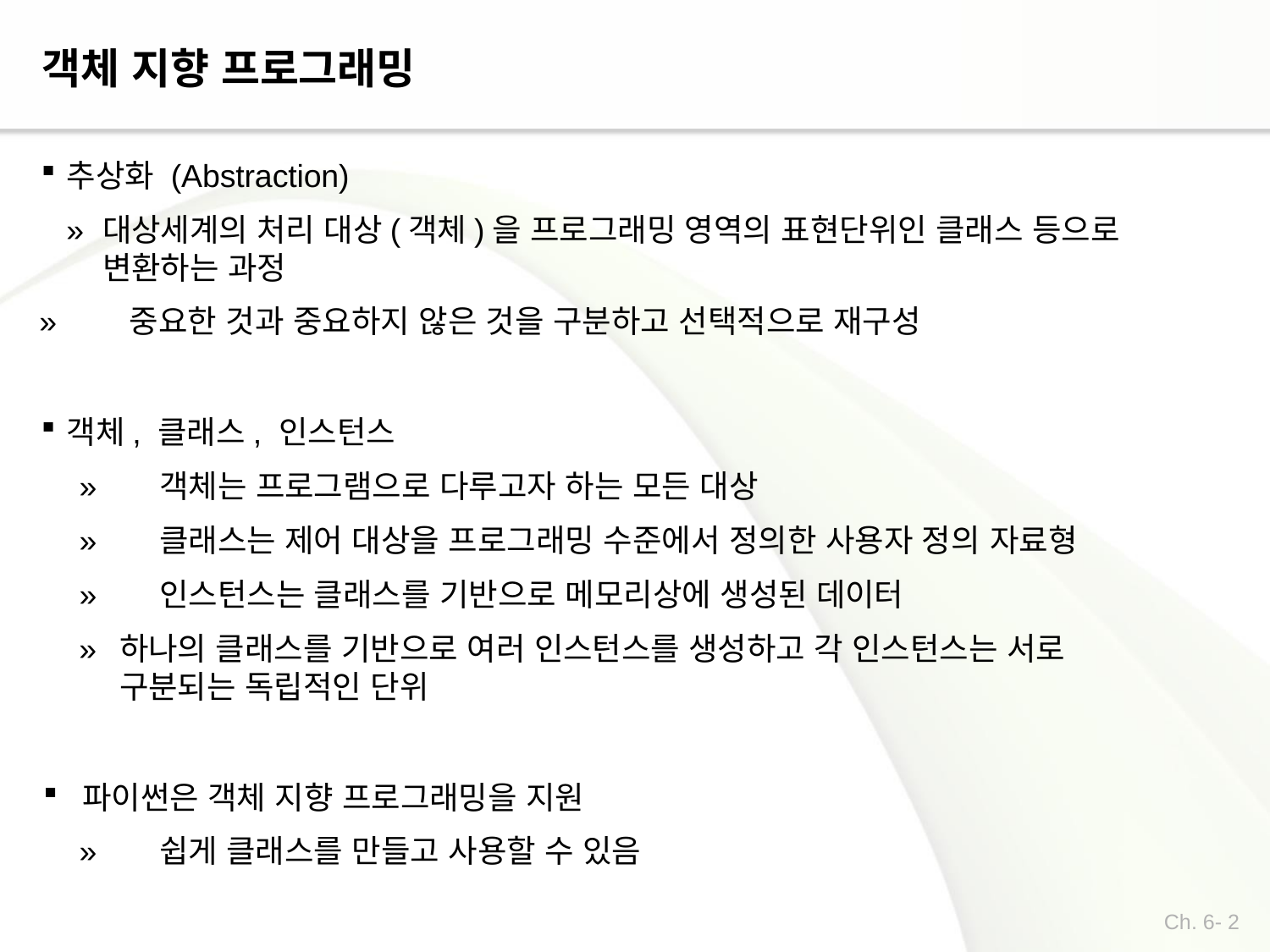

# 객체 지향 프로그래밍
추상화 (Abstraction)
»	대상세계의 처리 대상(객체)을 프로그래밍 영역의 표현단위인 클래스 등으로  변환하는 과정
»	중요한 것과 중요하지 않은 것을 구분하고 선택적으로 재구성

객체, 클래스, 인스턴스
»	객체는 프로그램으로 다루고자 하는 모든 대상
»	클래스는 제어 대상을 프로그래밍 수준에서 정의한 사용자 정의 자료형
»	인스턴스는 클래스를 기반으로 메모리상에 생성된 데이터
»	하나의 클래스를 기반으로 여러 인스턴스를 생성하고 각 인스턴스는 서로  구분되는 독립적인 단위

파이썬은 객체 지향 프로그래밍을 지원
»	쉽게 클래스를 만들고 사용할 수 있음
Ch. 6- 2